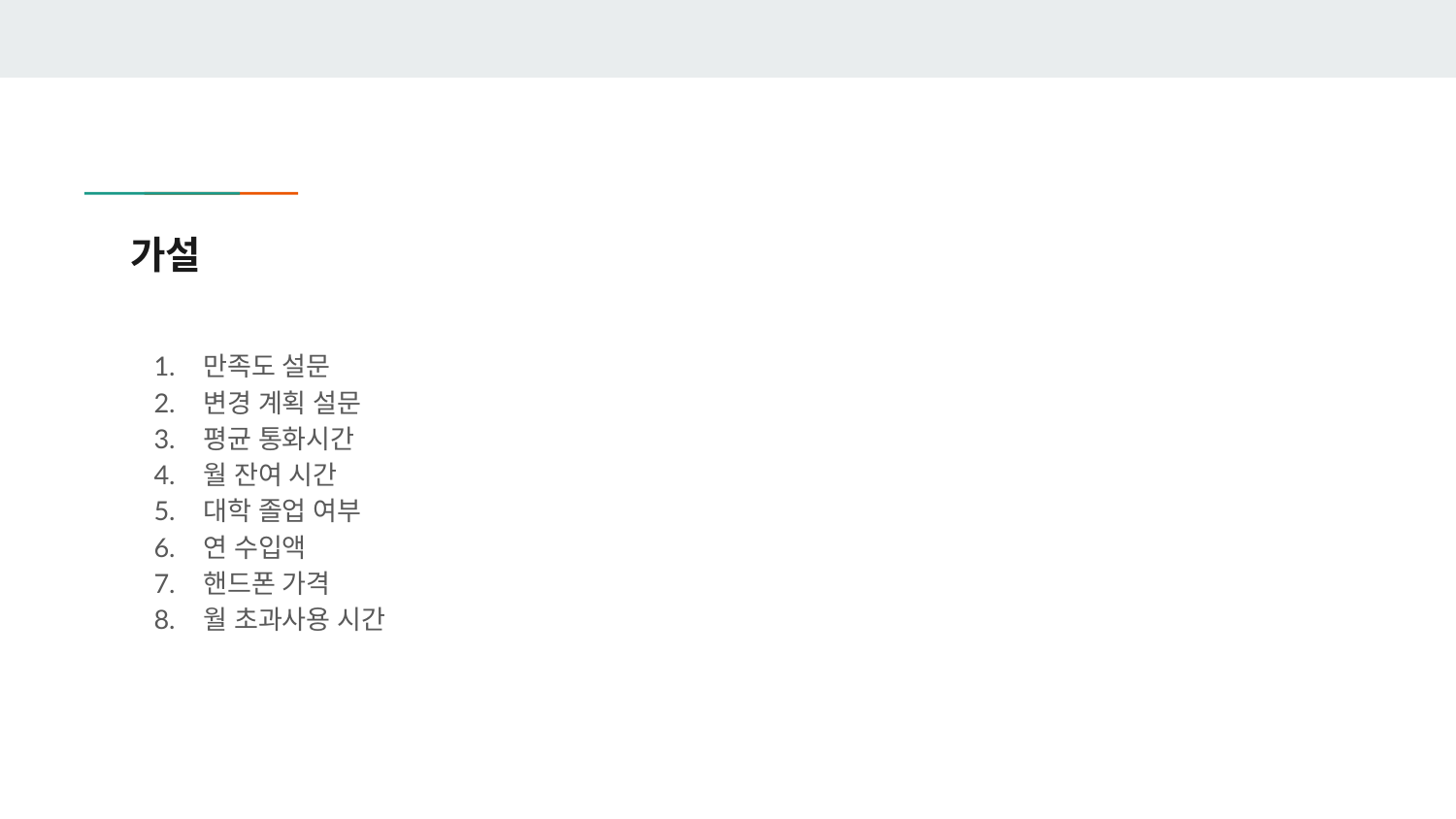

# 가설
만족도 설문
변경 계획 설문
평균 통화시간
월 잔여 시간
대학 졸업 여부
연 수입액
핸드폰 가격
월 초과사용 시간